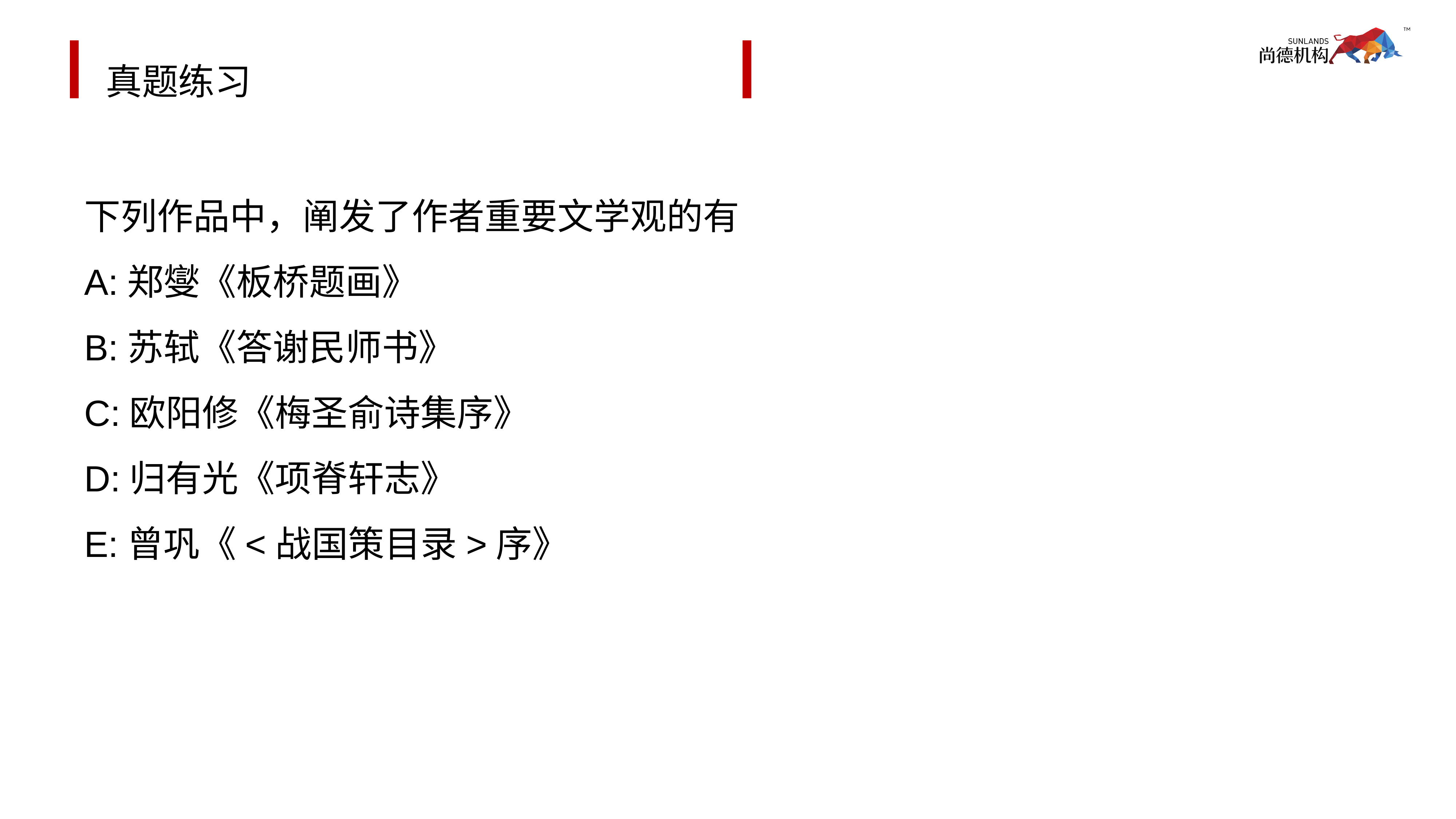

# 真题练习
下列作品中，阐发了作者重要文学观的有
A:郑燮《板桥题画》
B:苏轼《答谢民师书》
C:欧阳修《梅圣俞诗集序》
D:归有光《项脊轩志》
E:曾巩《<战国策目录>序》